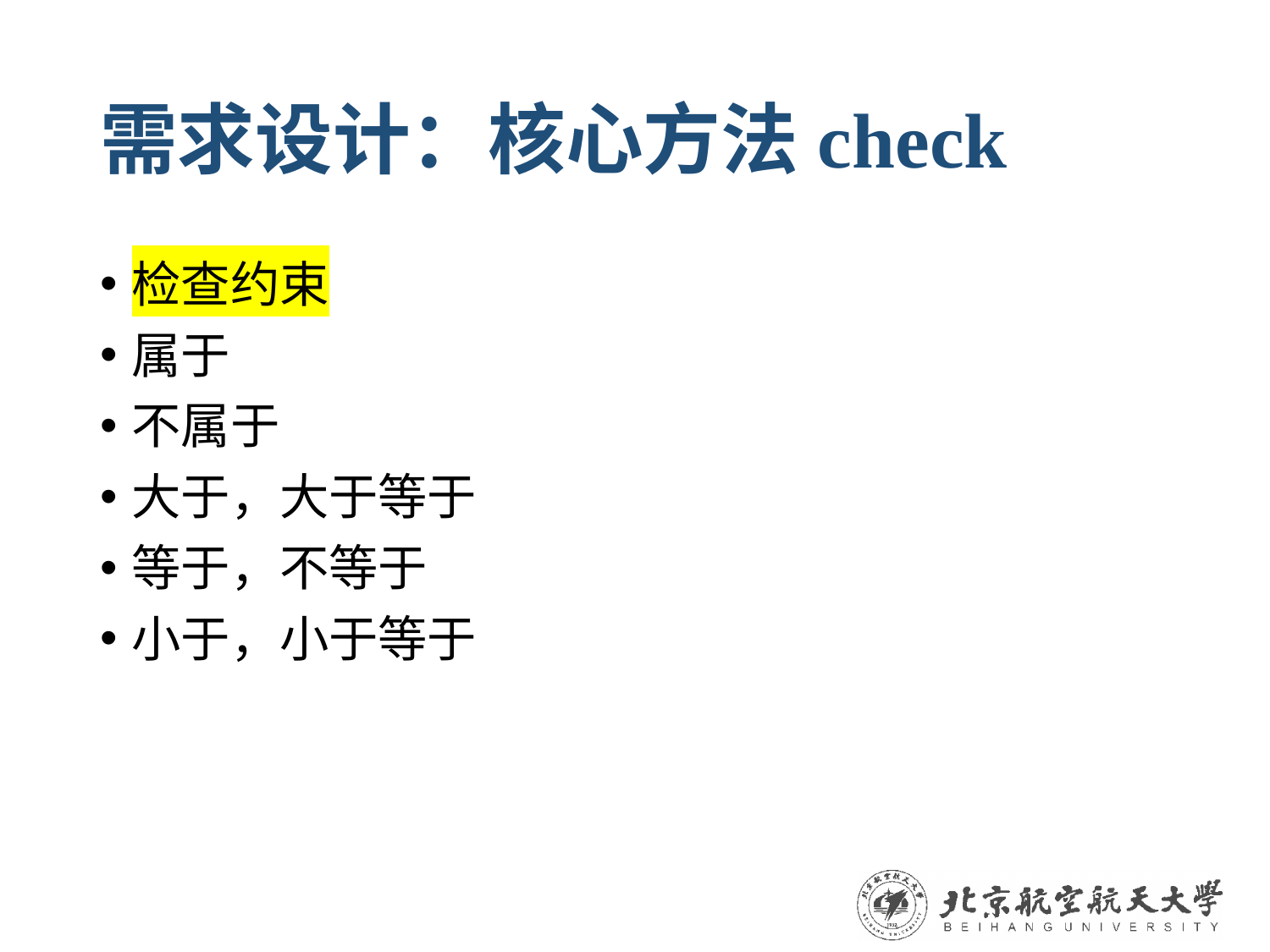

# 需求设计：核心方法check
检查约束
属于
不属于
大于，大于等于
等于，不等于
小于，小于等于